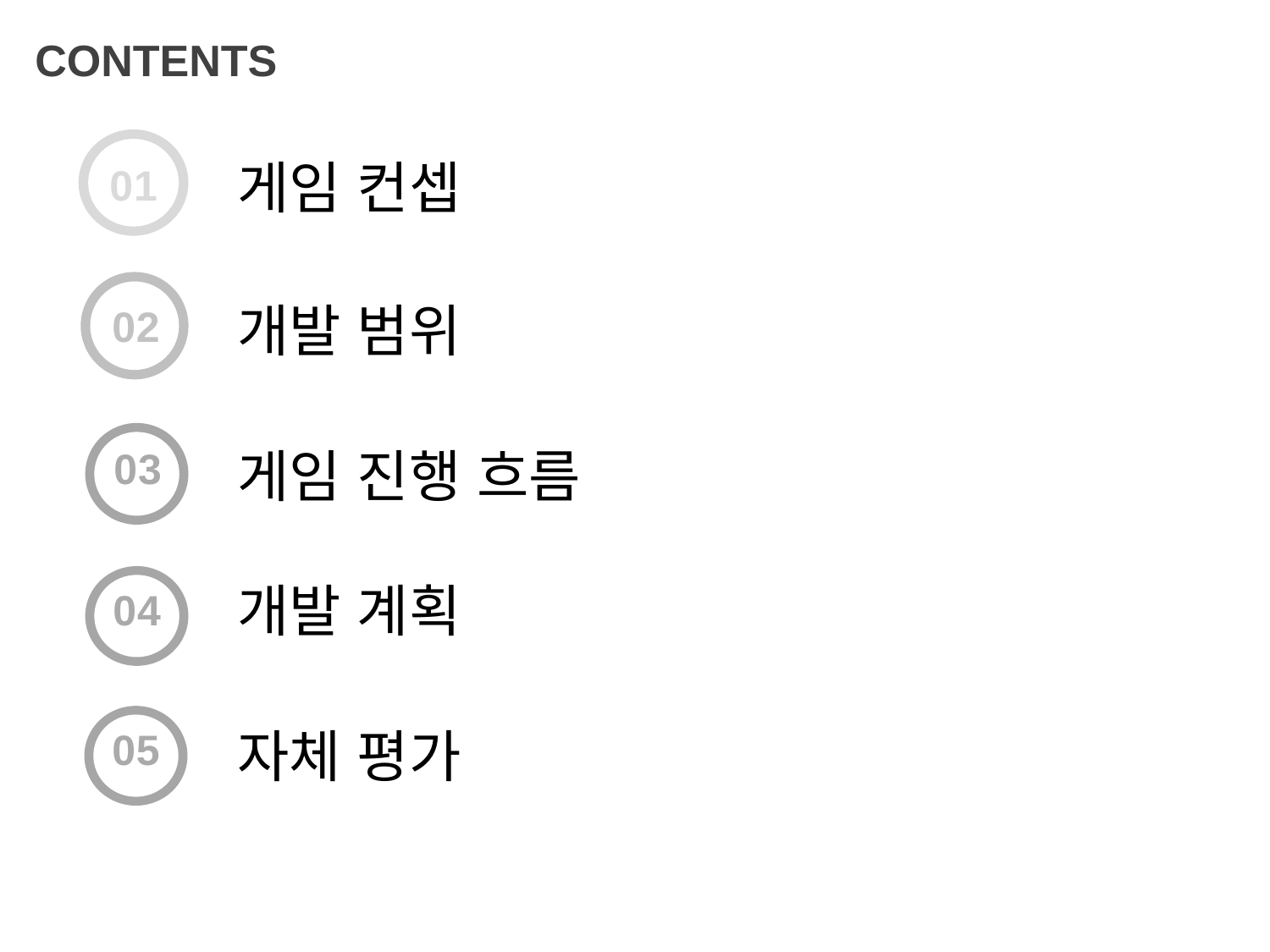

CONTENTS

01
게임 컨셉

02
개발 범위

03
게임 진행 흐름

04
개발 계획

05
자체 평가